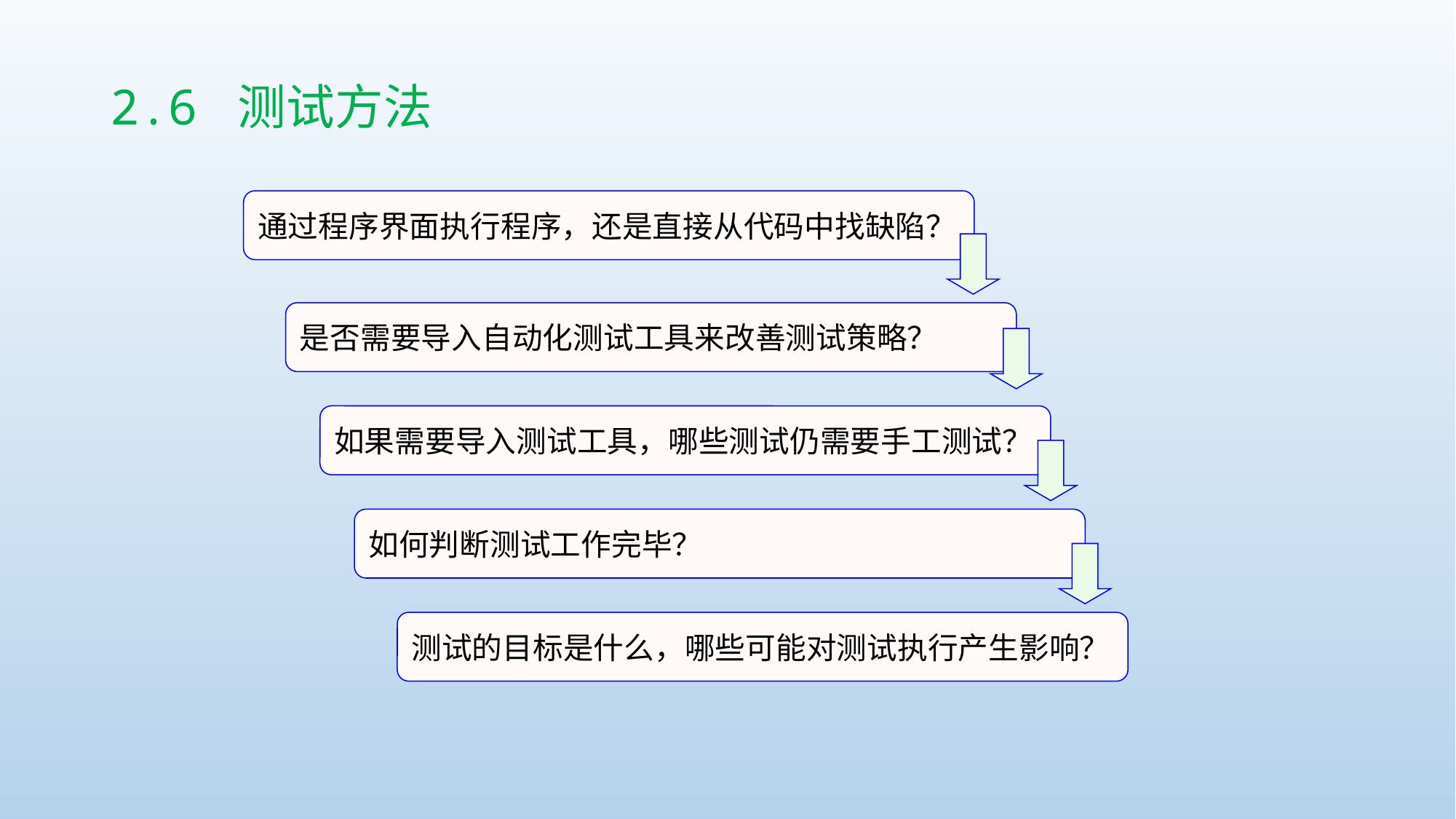

# 2.6 测试方法
通过程序界面执行程序，还是直接从代码中找缺陷？

是否需要导入自动化测试工具来改善测试策略？

如果需要导入测试工具，哪些测试仍需要手工测试？

如何判断测试工作完毕？

测试的目标是什么，哪些可能对测试执行产生影响？